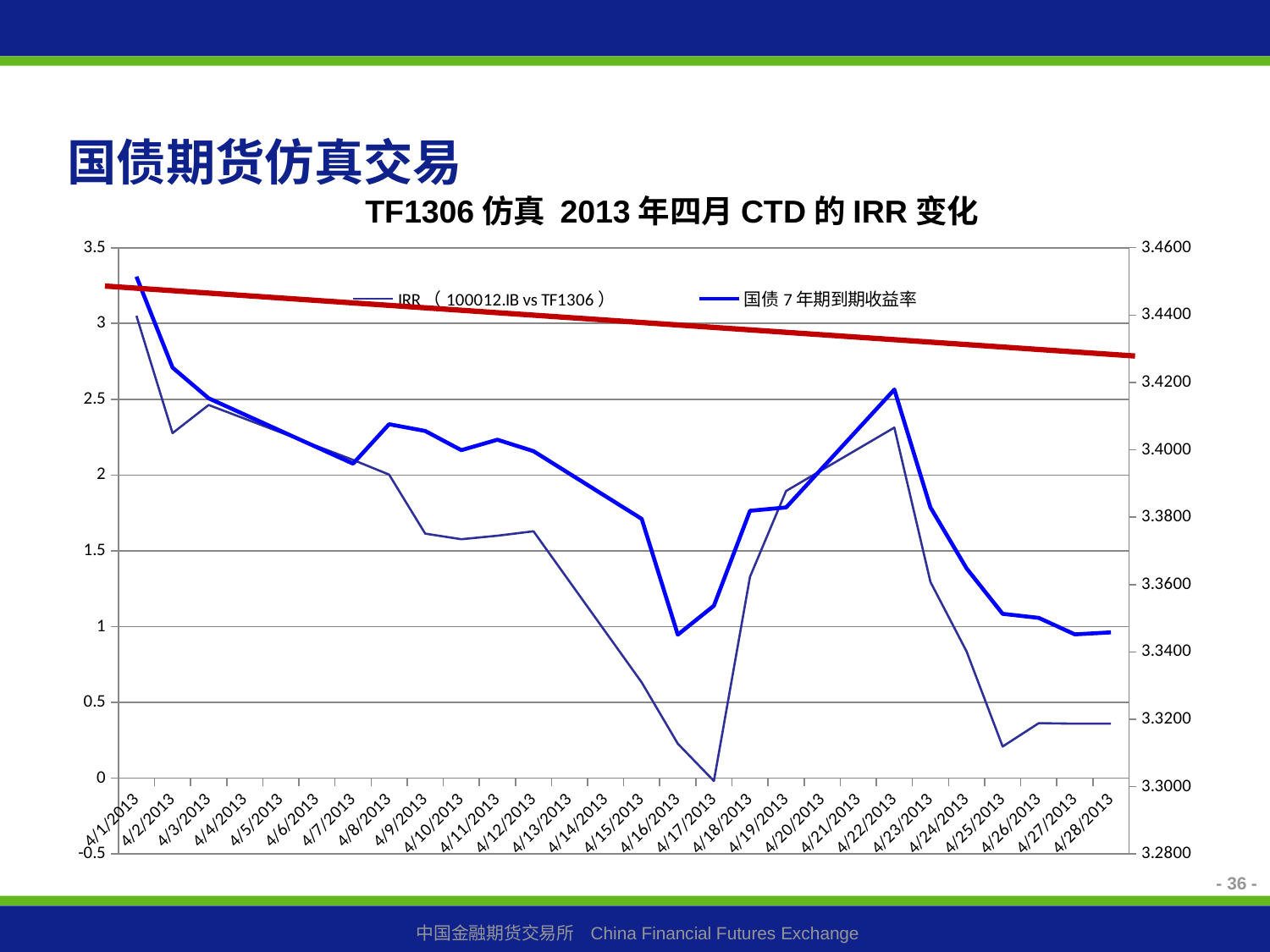

# 国债期货仿真交易
TF1306仿真 2013年四月CTD的IRR变化

### Chart

| Category | IRR（100012.IB vs TF1306） |  |
|---|---|---|
| 41365 | 3.05072 | 3.4514 |
| 41366 | 2.27696 | 3.4244 |
| 41367 | 2.46258 | 3.4153 |
| 41371 | 2.1 | 3.3959 |
| 41372 | 2.00324 | 3.4076 |
| 41373 | 1.613985 | 3.4056 |
| 41374 | 1.5769069999999998 | 3.3999 |
| 41375 | 1.6 | 3.403 |
| 41376 | 1.62948 | 3.3996 |
| 41379 | 0.6322665 | 3.3795 |
| 41380 | 0.227877 | 3.3451 |
| 41381 | -0.01808900000000002 | 3.3537 |
| 41382 | 1.32889 | 3.3819 |
| 41383 | 1.8952200000000001 | 3.3829 |
| 41386 | 2.31348 | 3.4179 |
| 41387 | 1.294713 | 3.3829 |
| 41388 | 0.836782 | 3.3648 |
| 41389 | 0.20931499999999997 | 3.3513 |
| 41390 | 0.36327 | 3.3501 |
| 41391 | 0.36 | 3.3452 |
| 41392 | 0.36 | 3.3458 |
- 36 -